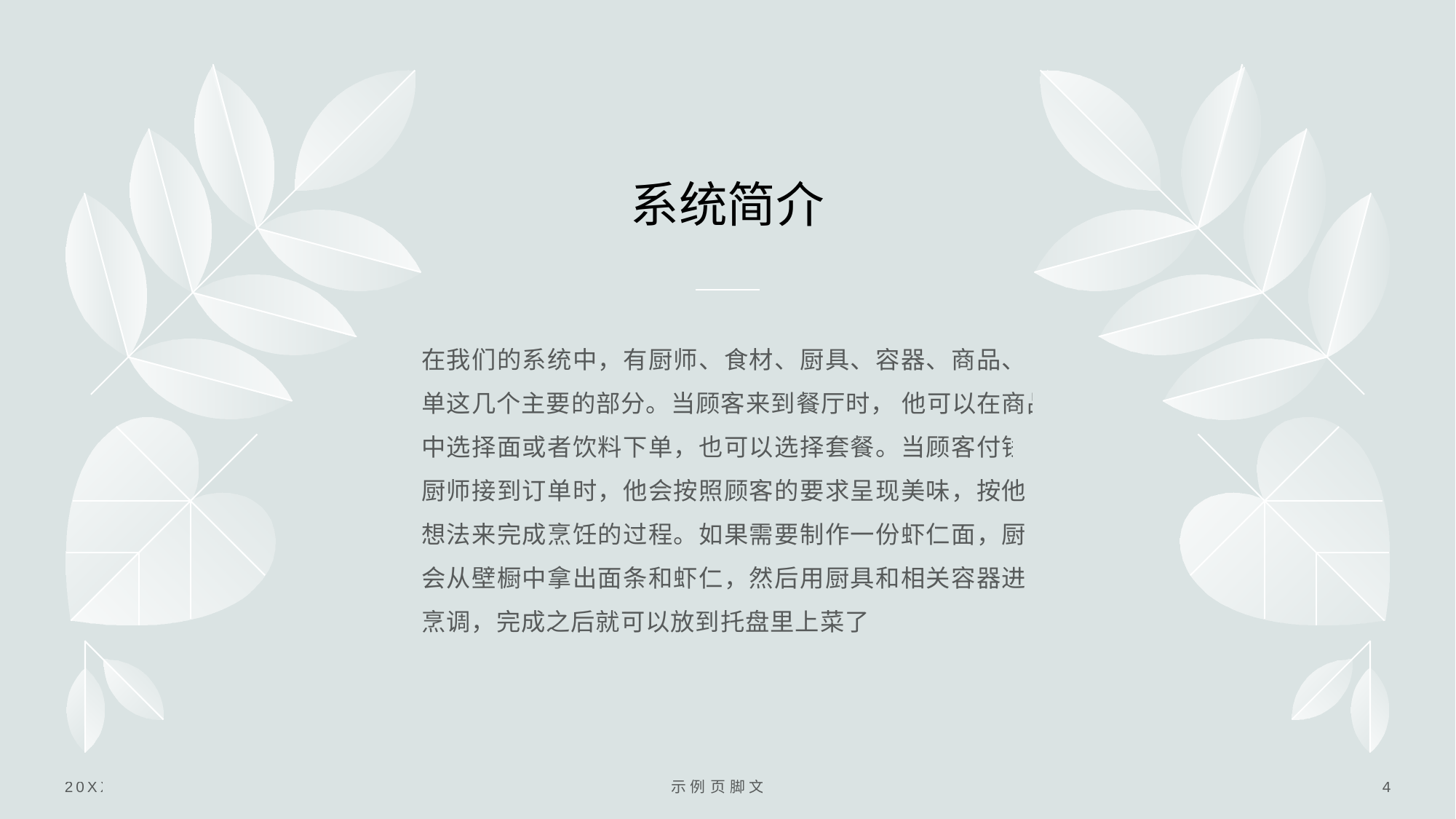

# 系统简介
在我们的系统中，有厨师、食材、厨具、容器、商品、订单这几个主要的部分。当顾客来到餐厅时， 他可以在商品中选择面或者饮料下单，也可以选择套餐。当顾客付钱、厨师接到订单时，他会按照顾客的要求呈现美味，按他的想法来完成烹饪的过程。如果需要制作⼀份虾仁面，厨师会从壁橱中拿出面条和虾仁，然后用厨具和相关容器进行烹调，完成之后就可以放到托盘里上菜了。

20XX
示例页脚文本
4